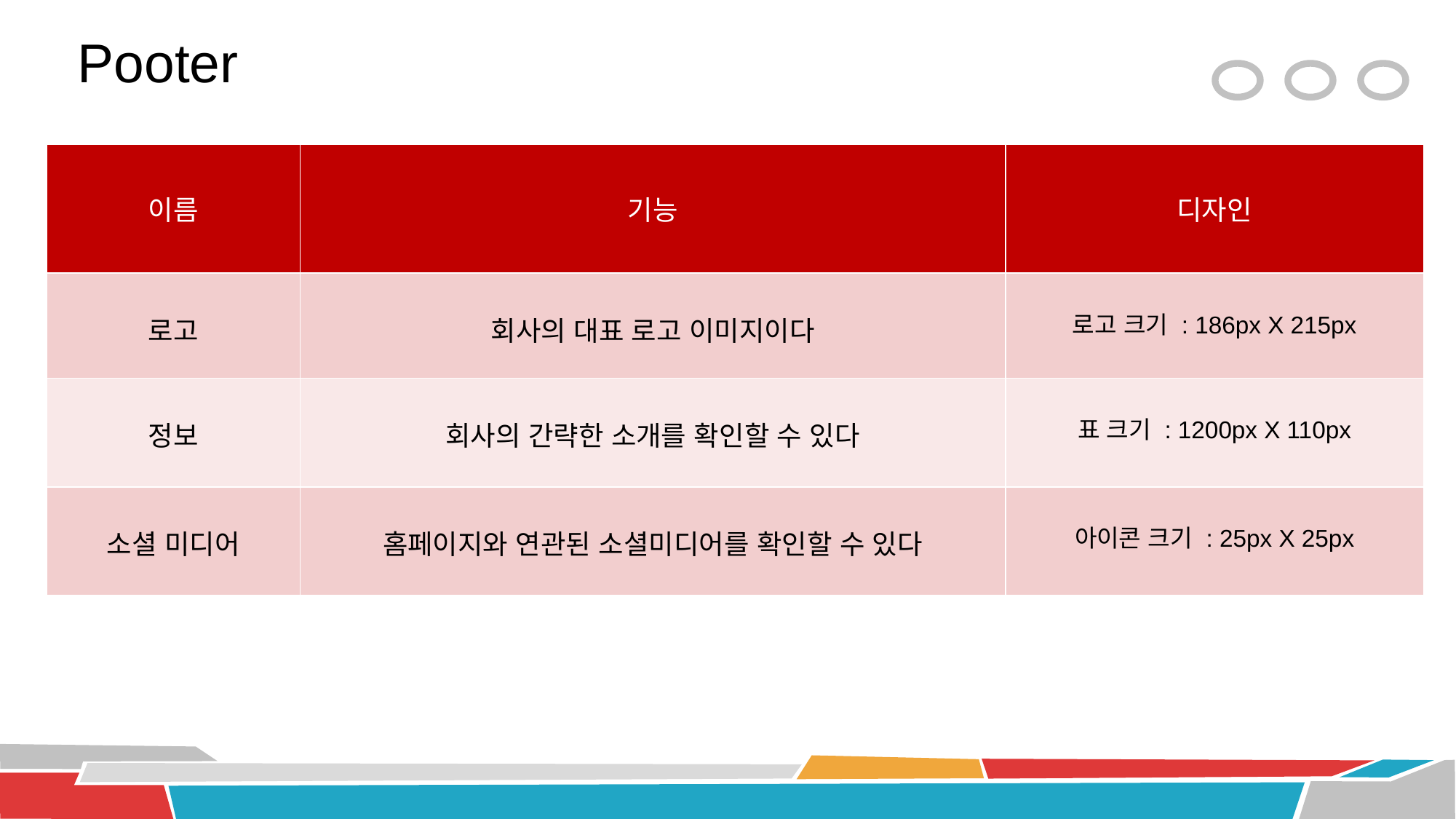

Pooter
| 이름 | 기능 | 디자인 |
| --- | --- | --- |
| 로고 | 회사의 대표 로고 이미지이다 | 로고 크기 : 186px X 215px |
| 정보 | 회사의 간략한 소개를 확인할 수 있다 | 표 크기 : 1200px X 110px |
| 소셜 미디어 | 홈페이지와 연관된 소셜미디어를 확인할 수 있다 | 아이콘 크기 : 25px X 25px |